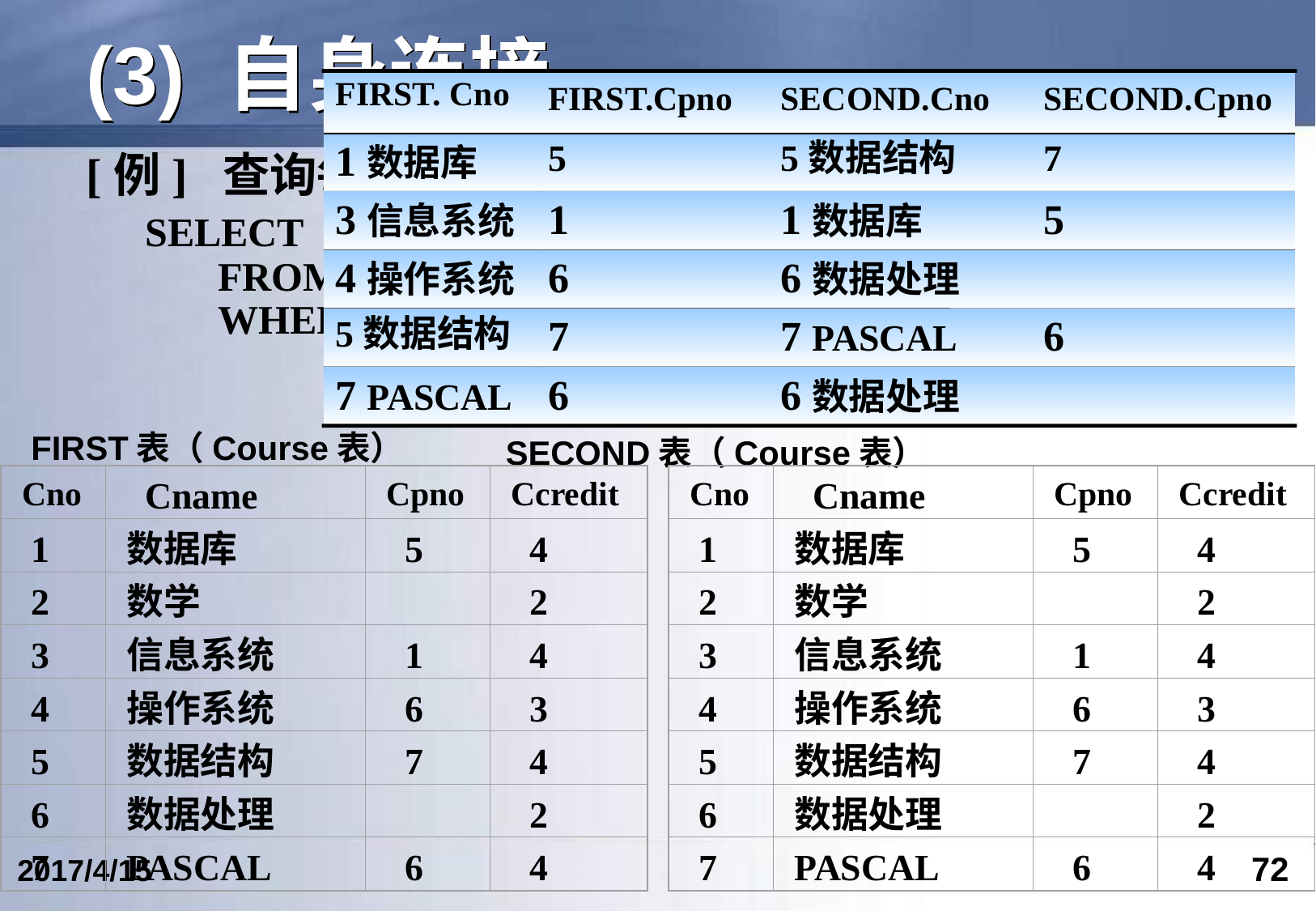

# (3) 自身连接
FIRST. Cno

FIRST.Cpno
SECOND.Cno
SECOND.Cpno
1数据库

5
5数据结构
7

[例]  查询每一门课的间接先修课(即先修课的先修课)
     SELECT  FIRST.Cno，SECOND.Cpno
             FROM  Course  FIRST，Course  SECOND
             WHERE FIRST.Cpno = SECOND.Cno；
3信息系统
1
1数据库
5

4操作系统
6
6数据处理

5数据结构
7
7 PASCAL
6

7 PASCAL
6
6数据处理

FIRST表（Course表）
SECOND表（Course表）

Cno

  Cname

Cpno

Ccredit

 1

数据库

  5

  4

 2

数学

  2

 3

信息系统

  1

  4

 4

操作系统

  6

  3

 5

数据结构

  7

  4

 6

数据处理

  2

 7

PASCAL

  6

  4

Cno

  Cname

Cpno

Ccredit

 1

数据库

  5

  4

 2

数学

  2

 3

信息系统

  1

  4

 4

操作系统

  6

  3

 5

数据结构

  7

  4

 6

数据处理

  2

 7

PASCAL

  6

  4

72
2017/4/15